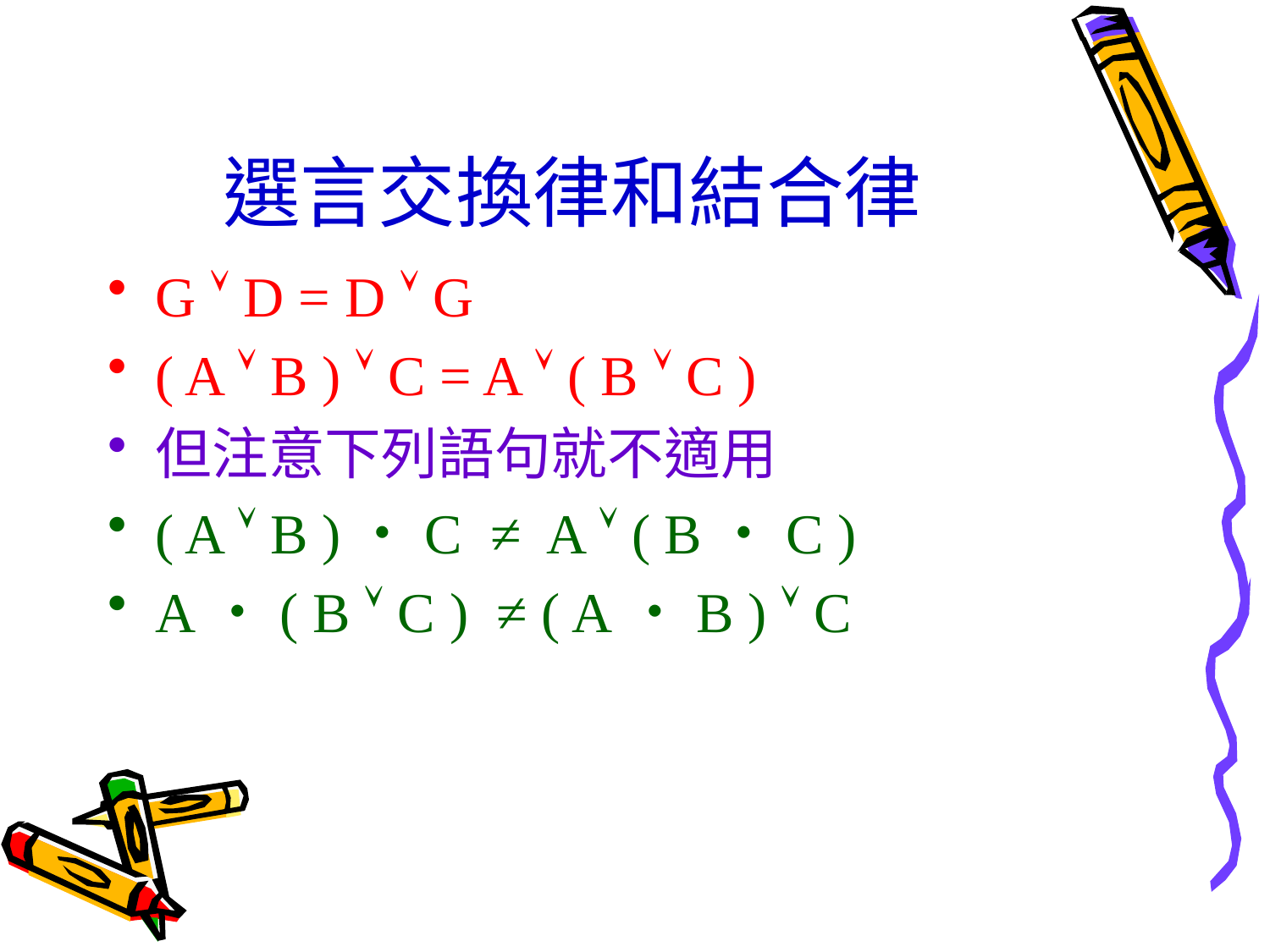

# 選言交換律和結合律
G ∨ D = D ∨ G
( A ∨ B ) ∨ C = A ∨ ( B ∨ C )
但注意下列語句就不適用
( A ∨ B )・C  ≠  A ∨ ( B・C )
A・( B ∨ C )  ≠ ( A・B ) ∨ C